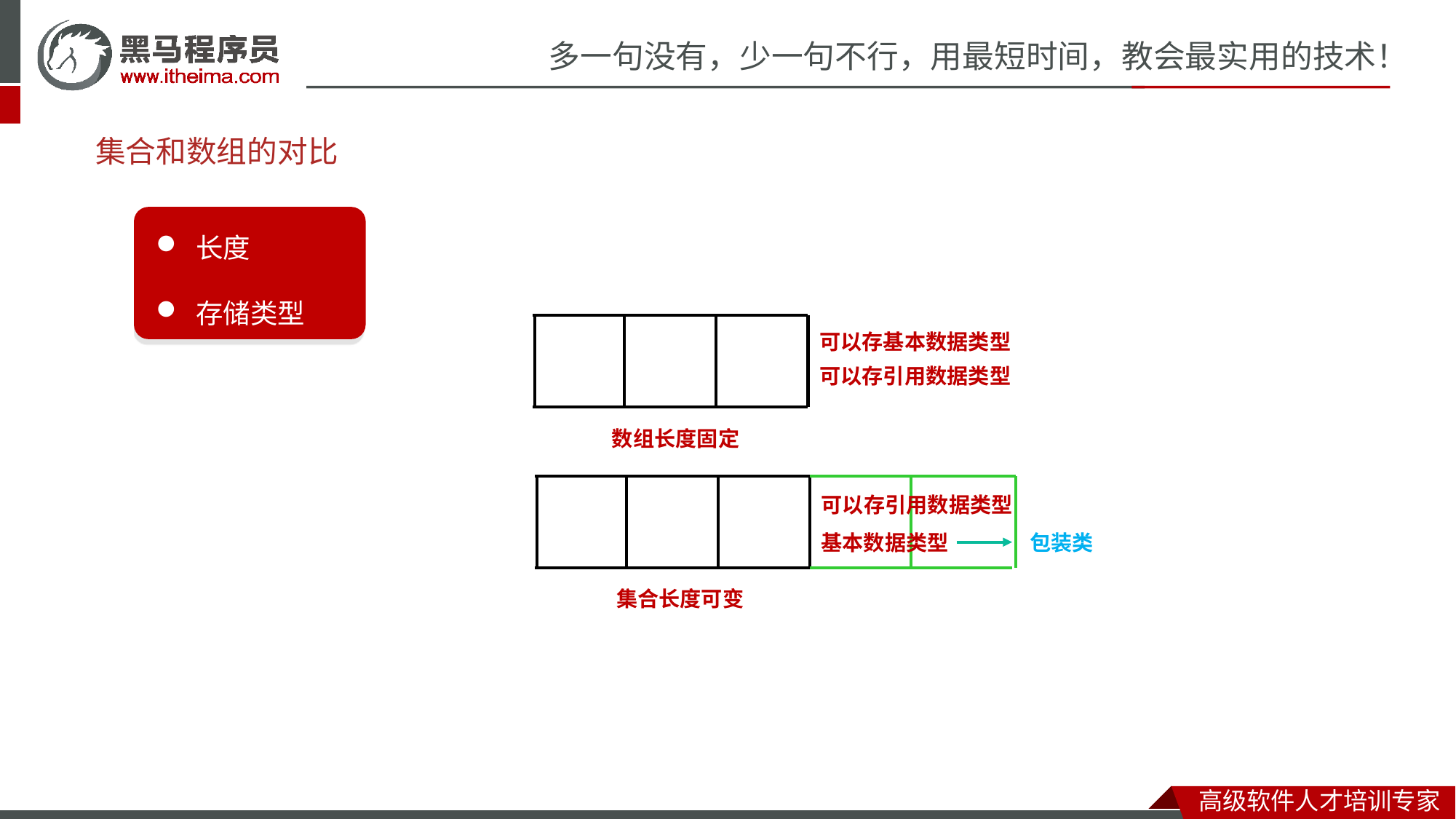

集合
和数组的对比
 长度
 存储类型

可以存基本数据类型
可以存引用数据类型
数组长度固定
可以存引用数据类型
基本数据类型
包装类
集合长度可变